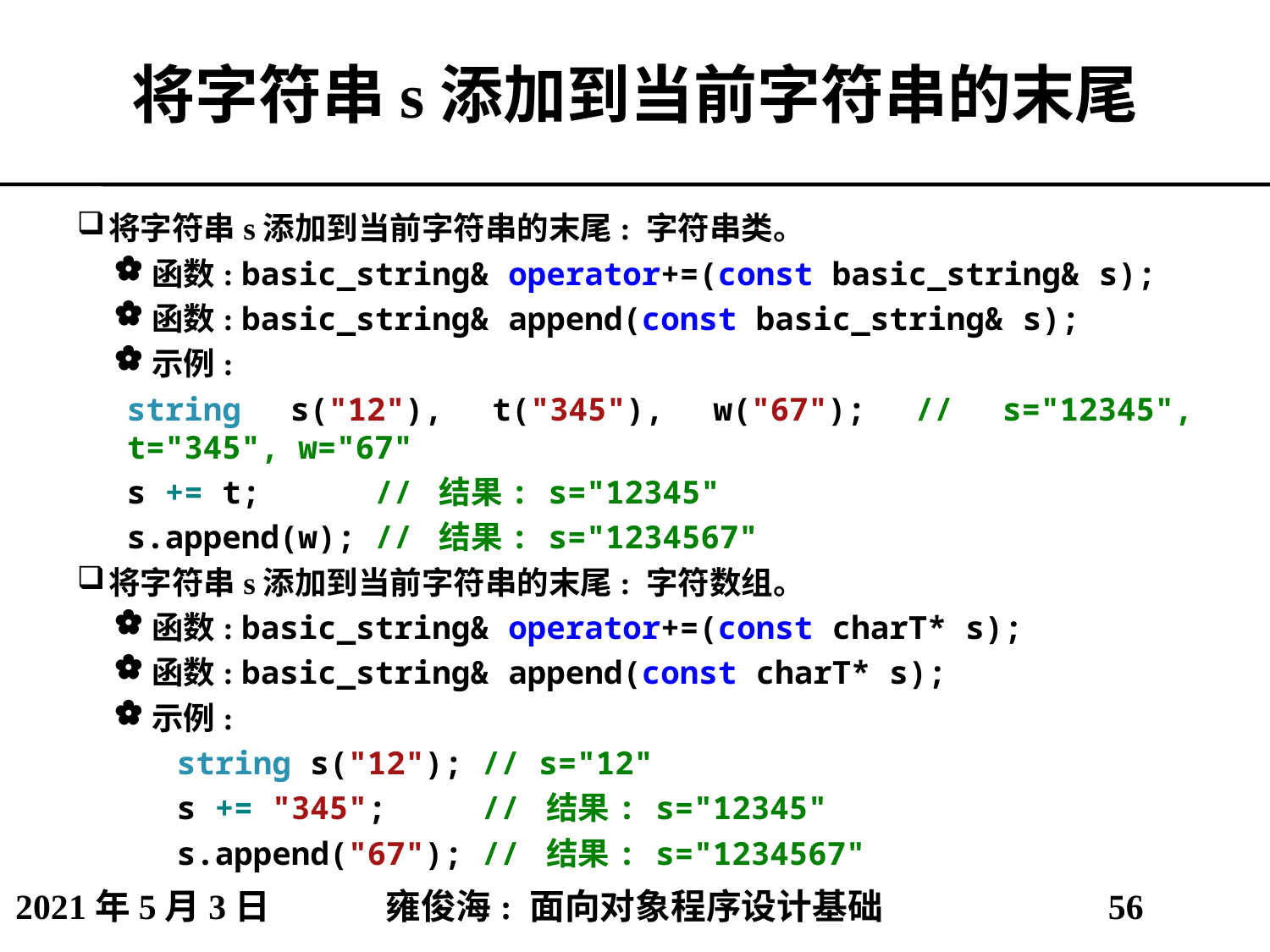

# 将字符串s添加到当前字符串的末尾

将字符串s添加到当前字符串的末尾: 字符串类。
函数: basic_string& operator+=(const basic_string& s);
函数: basic_string& append(const basic_string& s);
示例:
string s("12"), t("345"), w("67"); // s="12345", t="345", w="67"
s += t;      // 结果: s="12345"
s.append(w); // 结果: s="1234567"
将字符串s添加到当前字符串的末尾: 字符数组。
函数: basic_string& operator+=(const charT* s);
函数: basic_string& append(const charT* s);
示例:
string s("12"); // s="12"
s += "345";     // 结果: s="12345"
s.append("67"); // 结果: s="1234567"
2021年5月3日
雍俊海: 面向对象程序设计基础
56